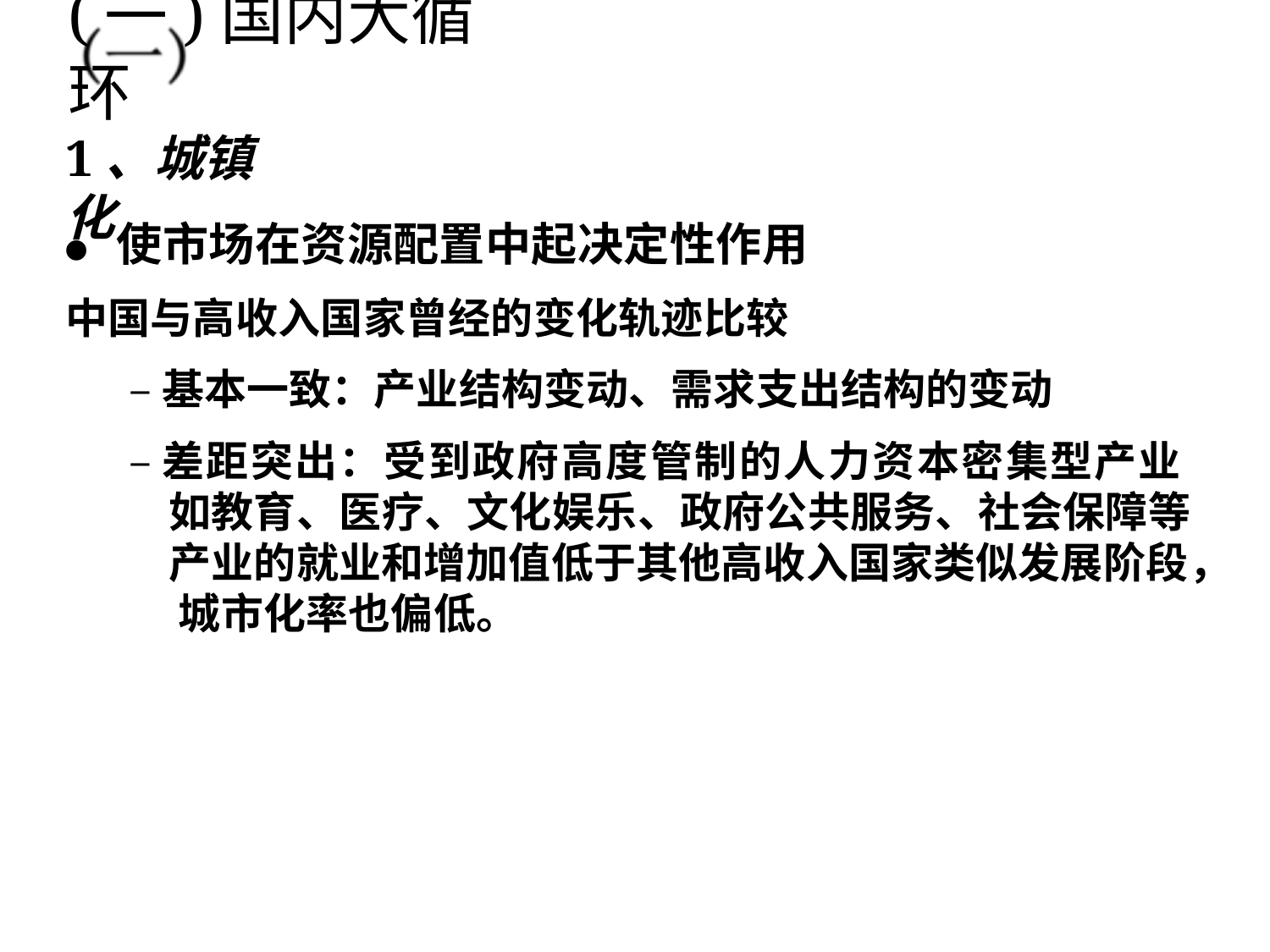

# (一)国内大循环
1、城镇化
⚫	使市场在资源配置中起决定性作用
中国与高收入国家曾经的变化轨迹比较
–基本一致：产业结构变动、需求支出结构的变动
–差距突出：受到政府高度管制的人力资本密集型产业 如教育、医疗、文化娱乐、政府公共服务、社会保障等 产业的就业和增加值低于其他高收入国家类似发展阶段，  城市化率也偏低。